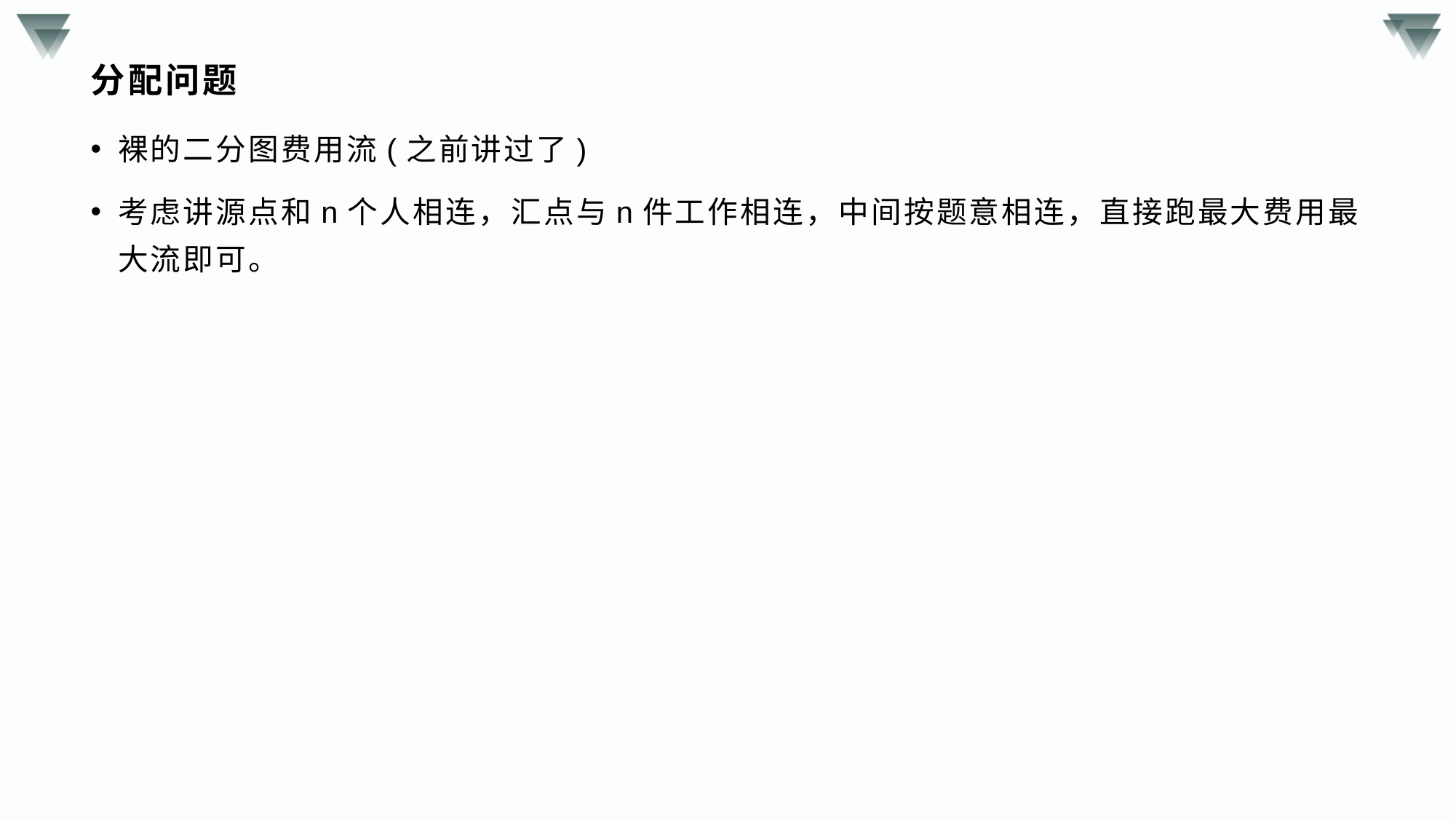

# 分配问题
裸的二分图费用流(之前讲过了)
考虑讲源点和n个人相连，汇点与n件工作相连，中间按题意相连，直接跑最大费用最大流即可。